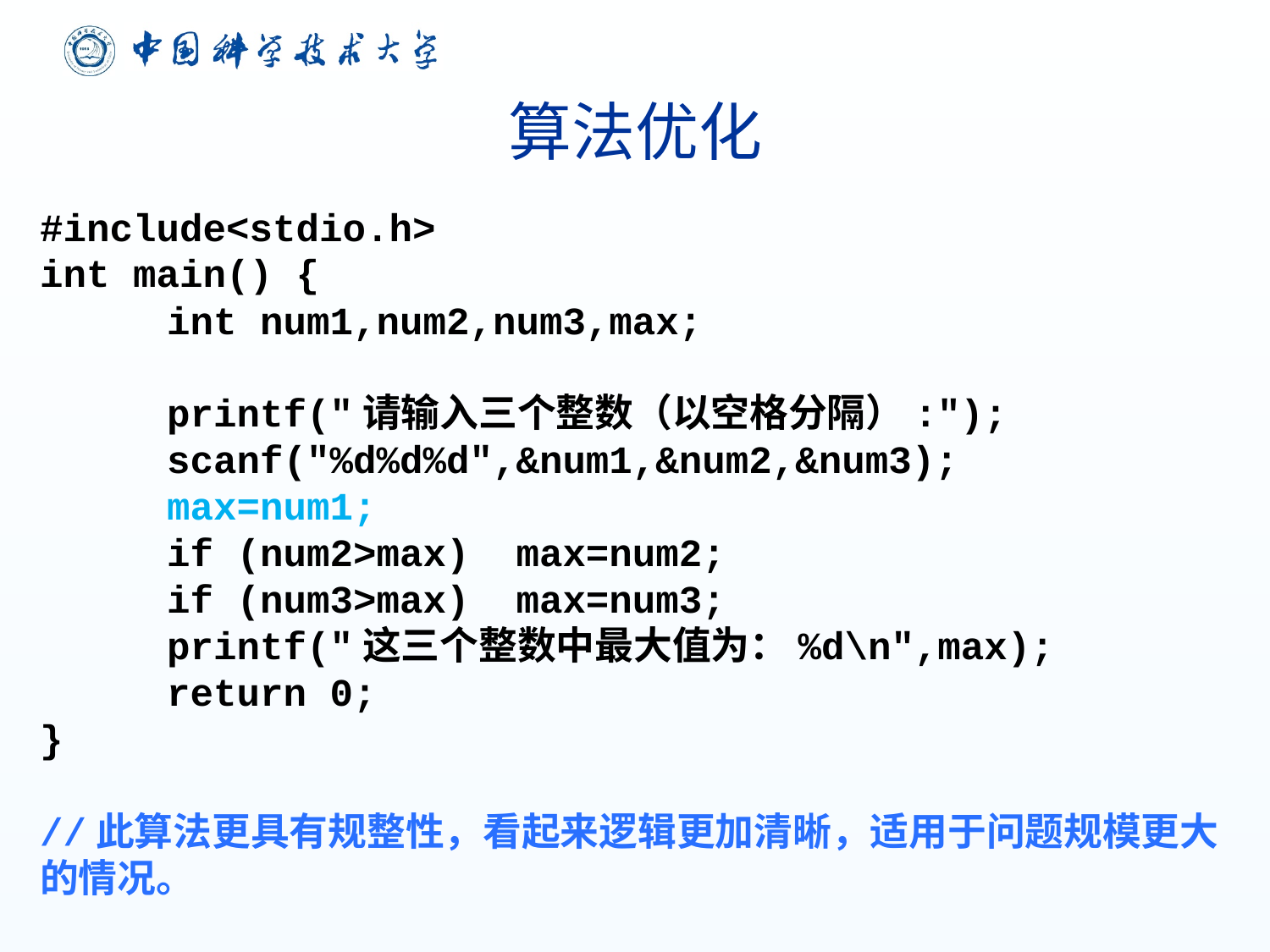

# 算法优化
#include<stdio.h>
int main() {
	int num1,num2,num3,max;

	printf("请输入三个整数（以空格分隔）:");
	scanf("%d%d%d",&num1,&num2,&num3);
	max=num1;
	if (num2>max)  max=num2;
	if (num3>max)  max=num3;
	printf("这三个整数中最大值为：%d\n",max);
	return 0;
}

//此算法更具有规整性，看起来逻辑更加清晰，适用于问题规模更大的情况。